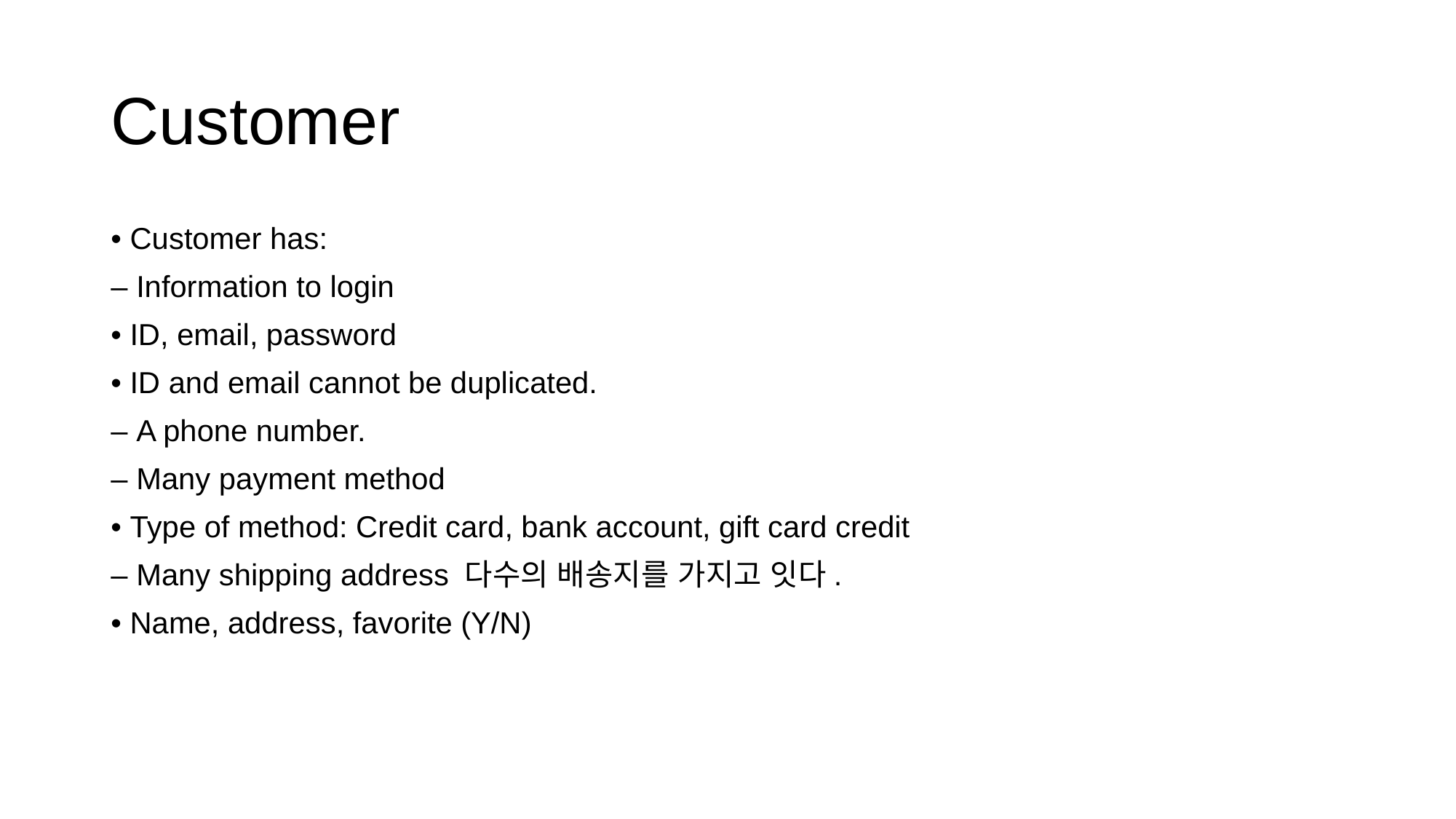

# Customer
• Customer has:
– Information to login
• ID, email, password
• ID and email cannot be duplicated.
– A phone number.
– Many payment method
• Type of method: Credit card, bank account, gift card credit
– Many shipping address 다수의 배송지를 가지고 잇다.
• Name, address, favorite (Y/N)